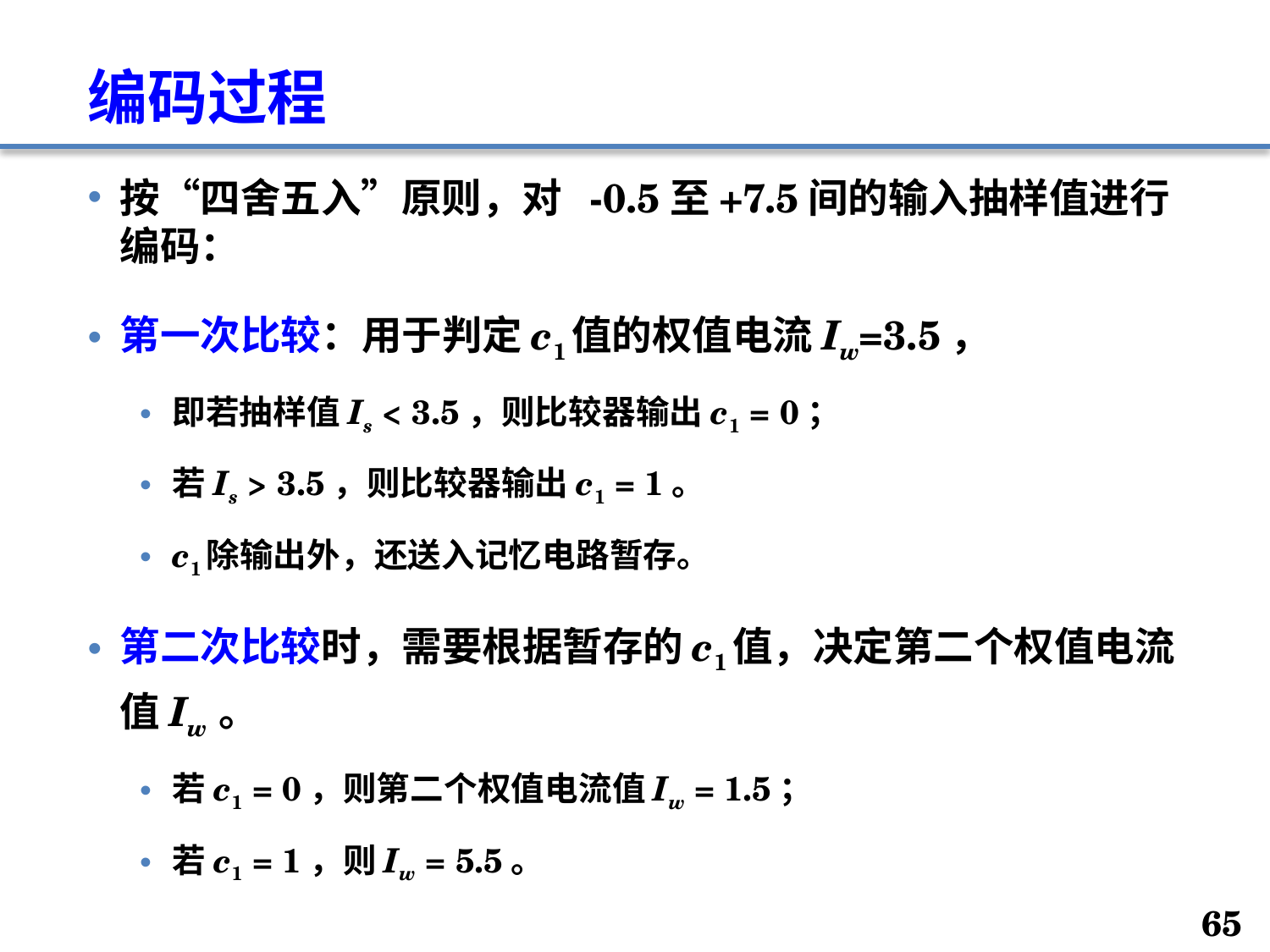

# 编码过程
按“四舍五入”原则，对  -0.5至+7.5间的输入抽样值进行编码：
第一次比较：用于判定c1值的权值电流Iw=3.5，
即若抽样值Is < 3.5，则比较器输出c1 = 0；
若Is > 3.5，则比较器输出c1 = 1。
c1除输出外，还送入记忆电路暂存。
第二次比较时，需要根据暂存的c1值，决定第二个权值电流值Iw 。
若c1 = 0，则第二个权值电流值Iw = 1.5；
若c1 = 1，则Iw = 5.5。
65